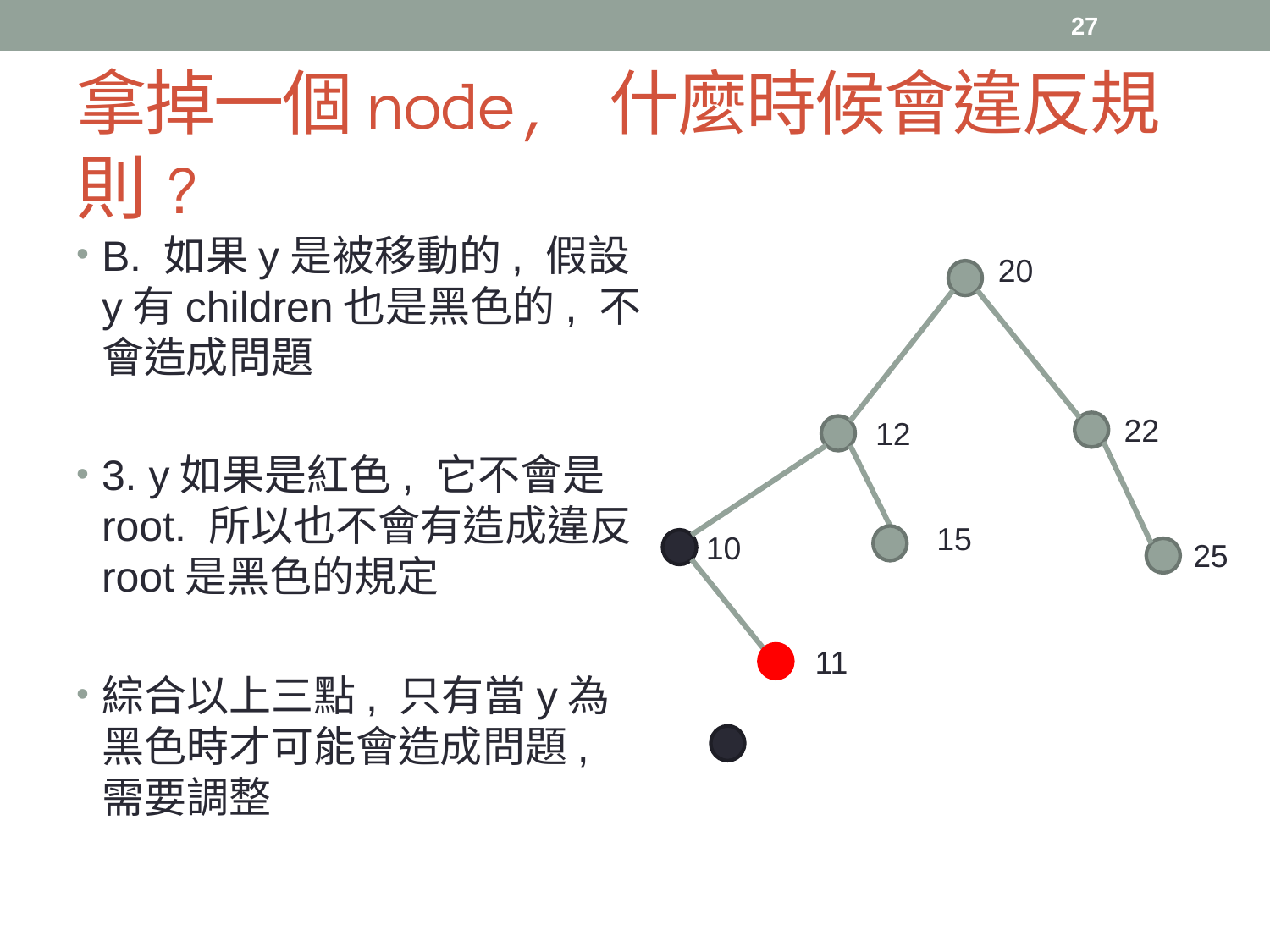

27
# 拿掉一個node, 什麼時候會違反規則?
B. 如果y是被移動的, 假設y有children也是黑色的, 不會造成問題

3. y如果是紅色, 它不會是root. 所以也不會有造成違反root是黑色的規定

綜合以上三點, 只有當y為黑色時才可能會造成問題, 需要調整

20

22
12

15
10

25

11